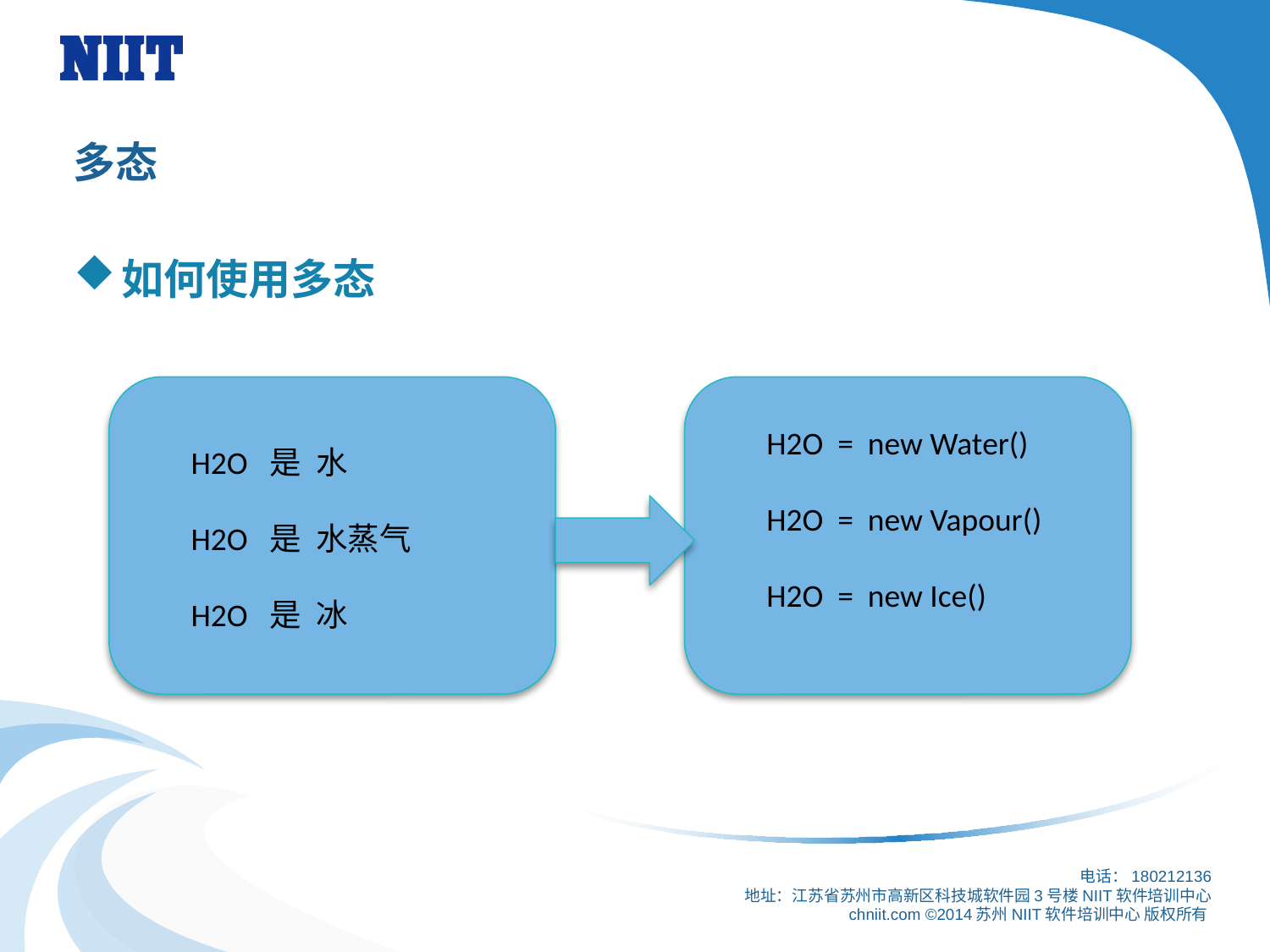

# 多态
如何使用多态

H2O  =  new Water()

H2O  =  new Vapour()

H2O  =  new Ice()
H2O  是  水

H2O  是  水蒸气

H2O  是  冰